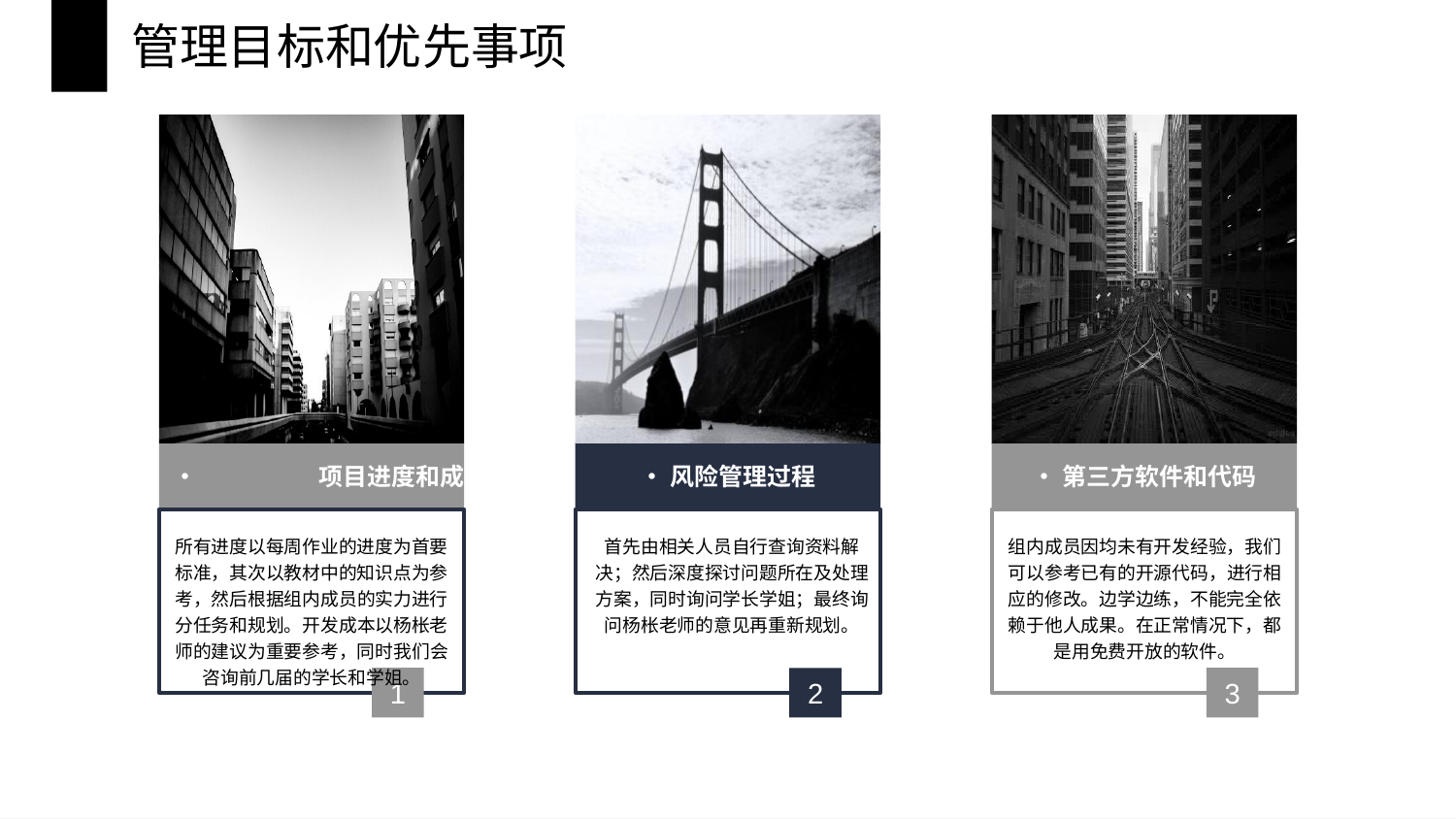

管理目标和优先事项

•风险管理过程

首先由相关人员自行查询资料解决；然后深度探讨问题所在及处理方案，同时询问学长学姐；最终询问杨枨老师的意见再重新规划。

2

•	项目进度和成本的优先级

所有进度以每周作业的进度为首要标准，其次以教材中的知识点为参考，然后根据组内成员的实力进行分任务和规划。开发成本以杨枨老师的建议为重要参考，同时我们会咨询前几届的学长和学姐。

1

•第三方软件和代码

组内成员因均未有开发经验，我们可以参考已有的开源代码，进行相应的修改。边学边练，不能完全依赖于他人成果。在正常情况下，都是用免费开放的软件。

3